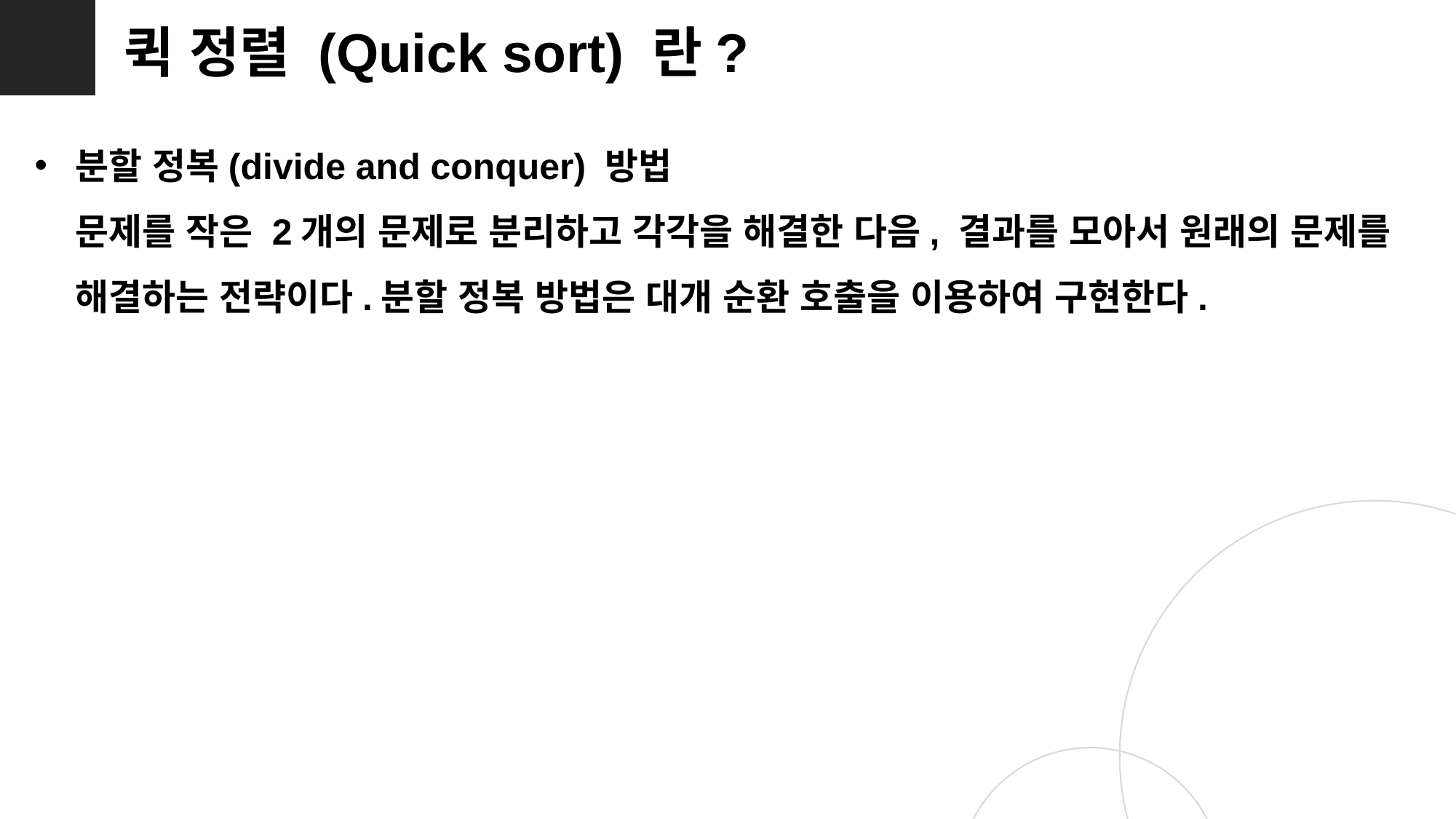

퀵 정렬 (Quick sort) 란?
분할 정복(divide and conquer) 방법
문제를 작은 2개의 문제로 분리하고 각각을 해결한 다음, 결과를 모아서 원래의 문제를 해결하는 전략이다.분할 정복 방법은 대개 순환 호출을 이용하여 구현한다.